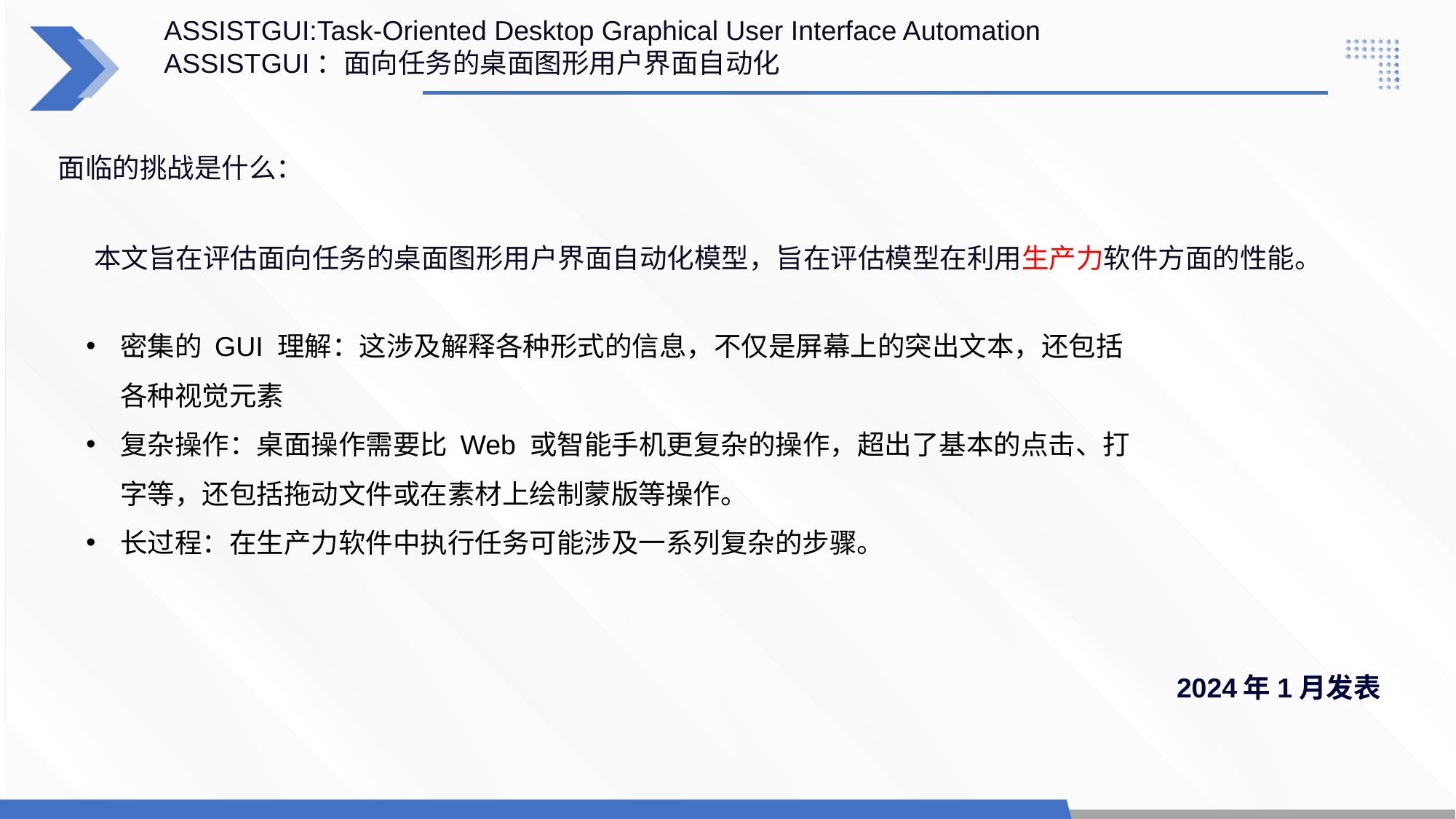

ASSISTGUI:Task-Oriented Desktop Graphical User Interface Automation
ASSISTGUI：面向任务的桌面图形用户界面自动化
面临的挑战是什么：
本文旨在评估面向任务的桌面图形用户界面自动化模型，旨在评估模型在利用生产力软件方面的性能。
密集的 GUI 理解：这涉及解释各种形式的信息，不仅是屏幕上的突出文本，还包括各种视觉元素
复杂操作：桌面操作需要比 Web 或智能手机更复杂的操作，超出了基本的点击、打字等，还包括拖动文件或在素材上绘制蒙版等操作。
长过程：在生产力软件中执行任务可能涉及一系列复杂的步骤。
2024年1月发表